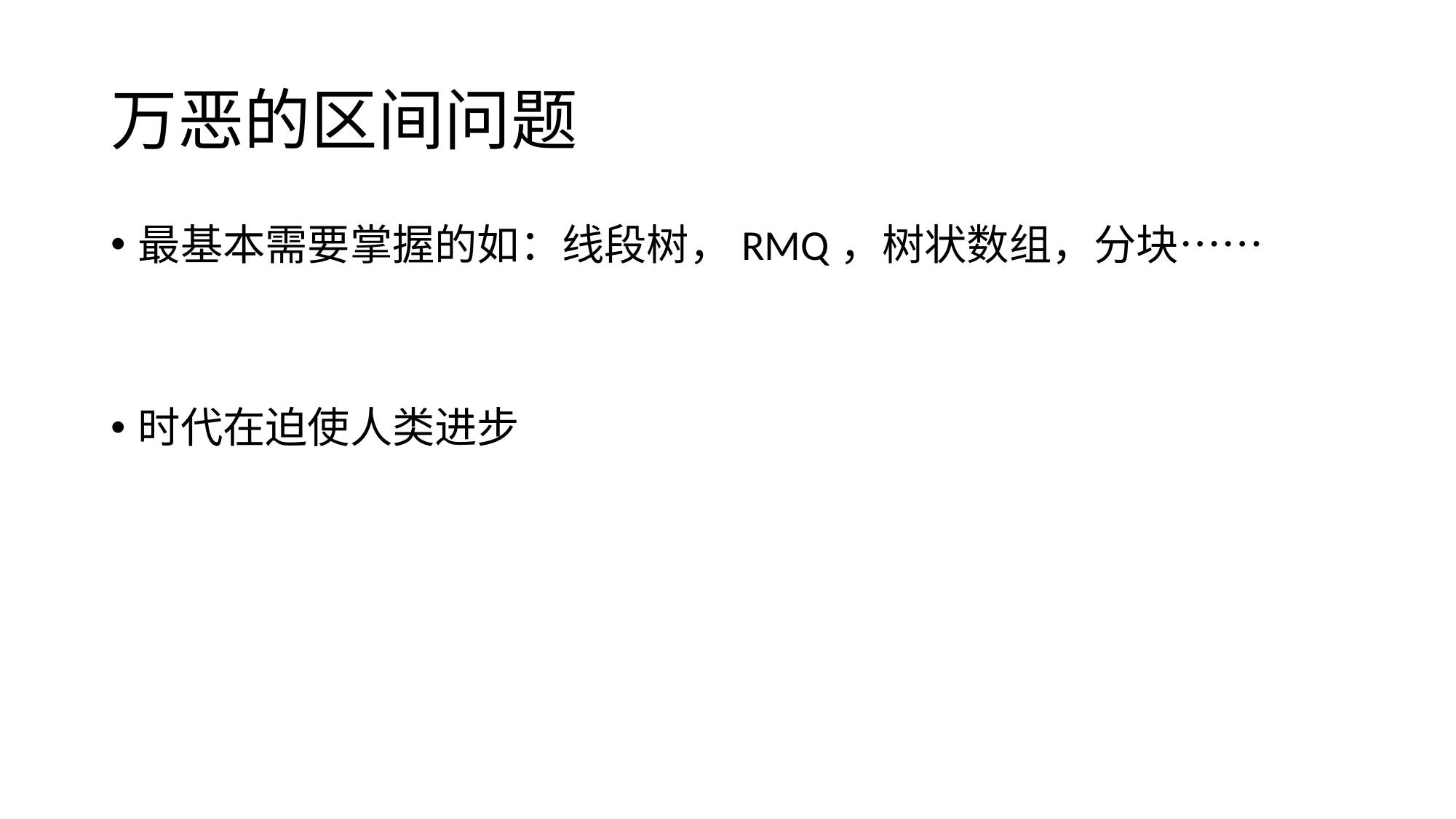

# 万恶的区间问题
最基本需要掌握的如：线段树，RMQ，树状数组，分块……

时代在迫使人类进步